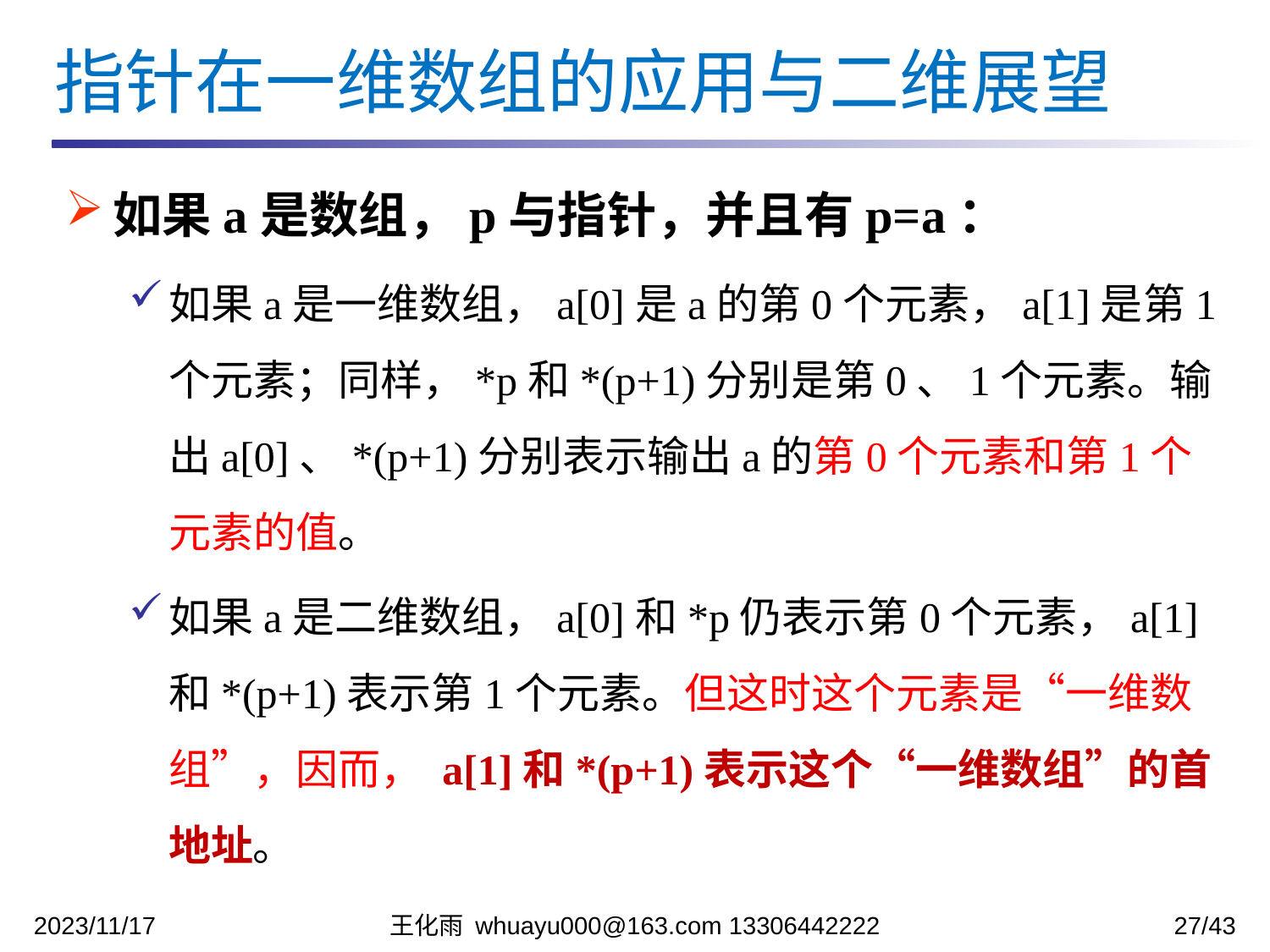

指针在一维数组的应用与二维展望
如果a是数组，p与指针，并且有p=a：
如果a是一维数组，a[0]是a的第0个元素，a[1]是第1个元素；同样，*p和*(p+1)分别是第0、1个元素。输出a[0]、*(p+1)分别表示输出a的第0个元素和第1个元素的值。
如果a是二维数组，a[0]和*p仍表示第0个元素，a[1]和*(p+1)表示第1个元素。但这时这个元素是“一维数组”，因而， a[1]和*(p+1)表示这个“一维数组”的首地址。
2023/11/17
王化雨 whuayu000@163.com 13306442222
27/43